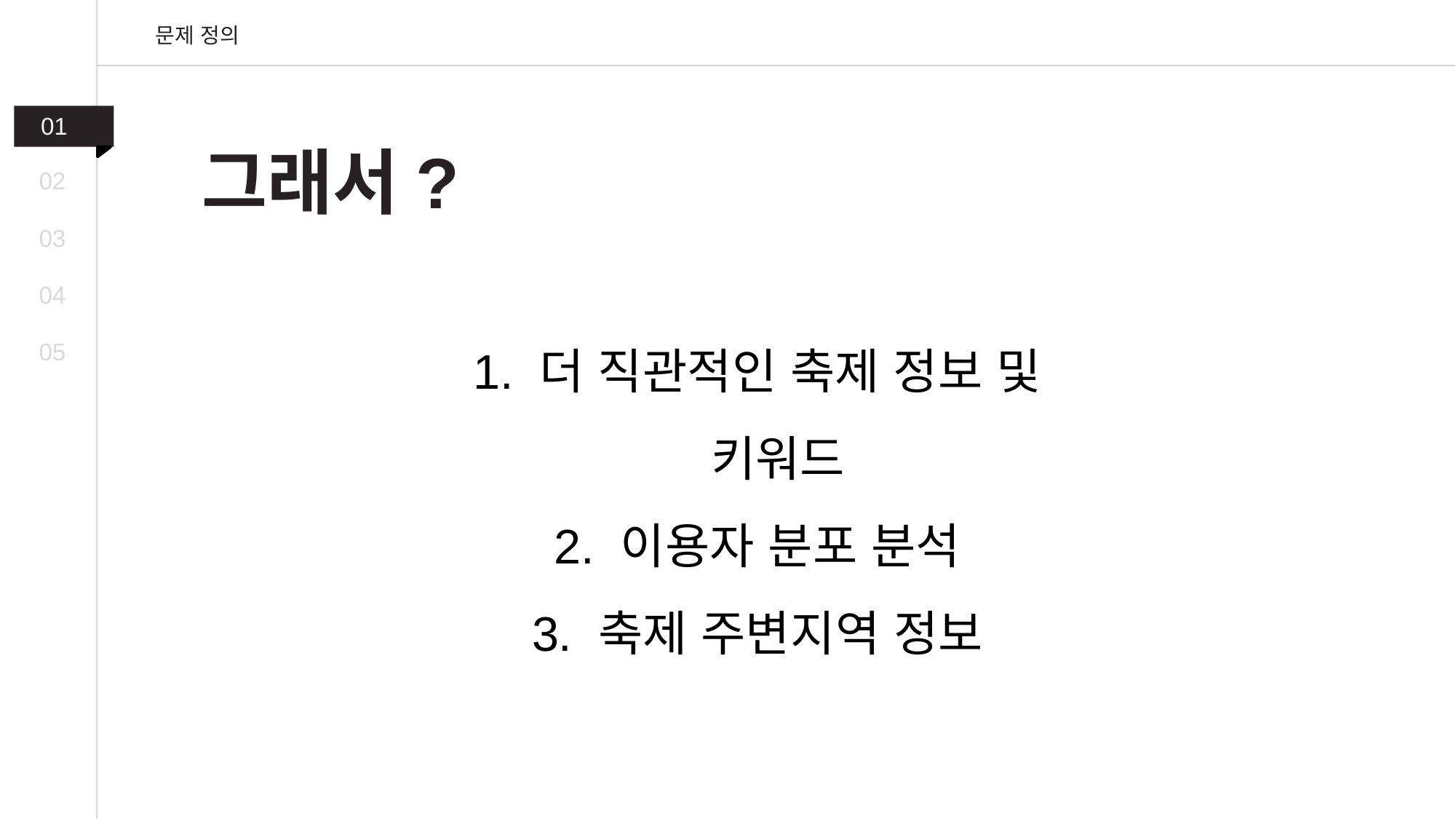

문제 정의
01

그래서?

02
03
04
 더 직관적인 축제 정보 및 키워드
 이용자 분포 분석
 축제 주변지역 정보
05